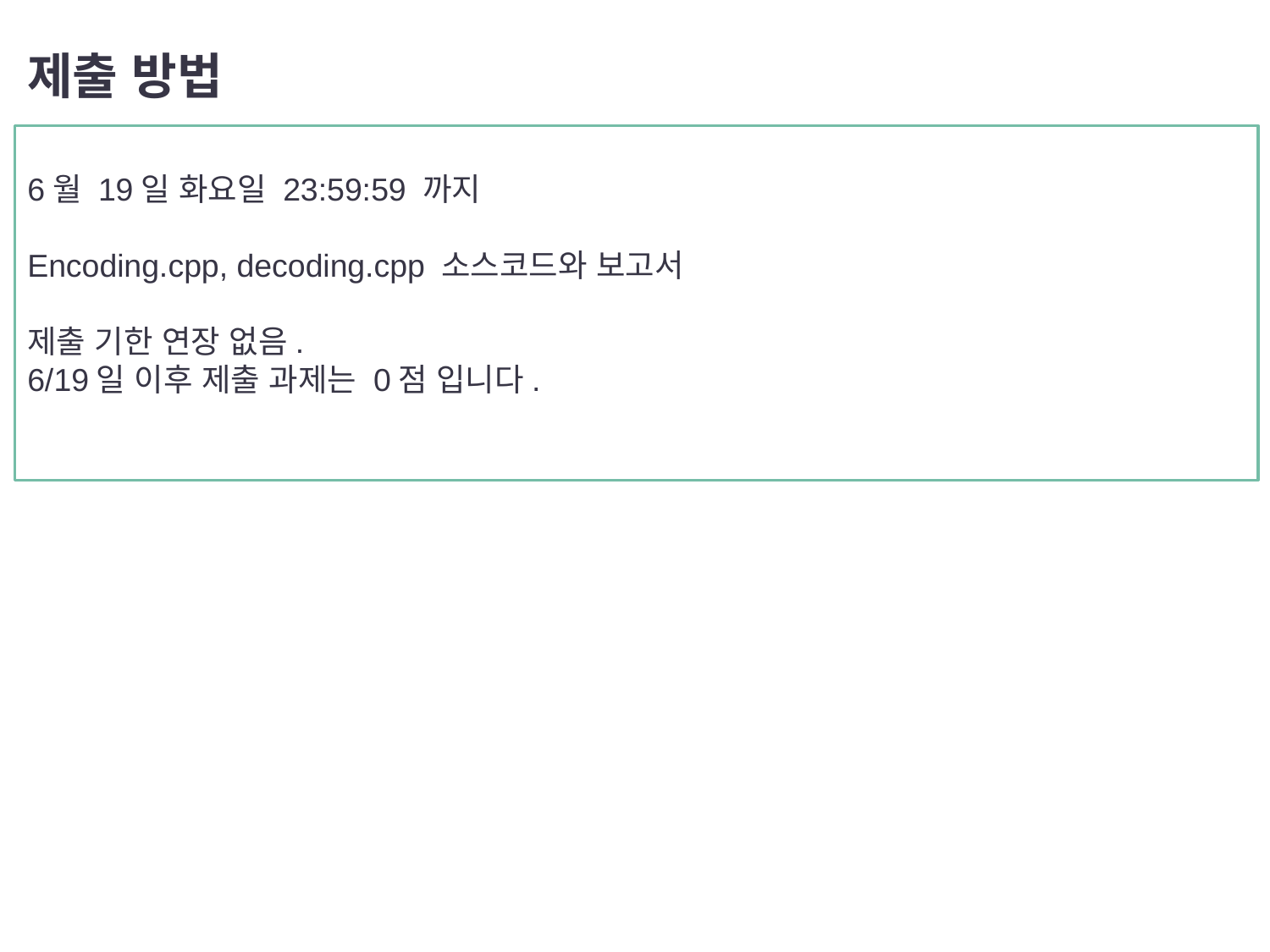

# 제출 방법

6월 19일 화요일 23:59:59 까지

Encoding.cpp, decoding.cpp 소스코드와 보고서

제출 기한 연장 없음.
6/19일 이후 제출 과제는 0점 입니다.